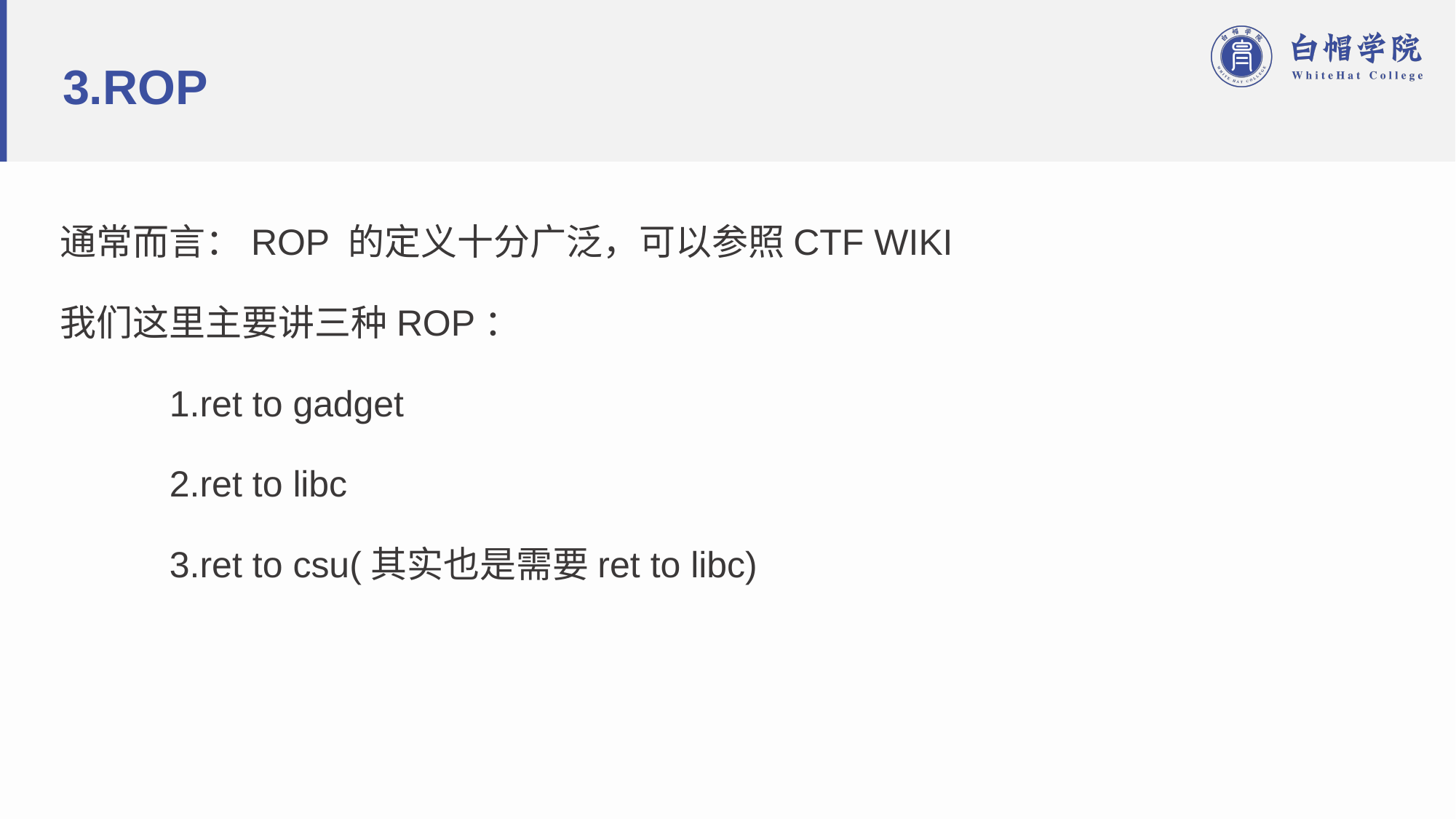

# 3.ROP
通常而言：ROP 的定义十分广泛，可以参照CTF WIKI
我们这里主要讲三种ROP：
	1.ret to gadget
	2.ret to libc
	3.ret to csu(其实也是需要ret to libc)